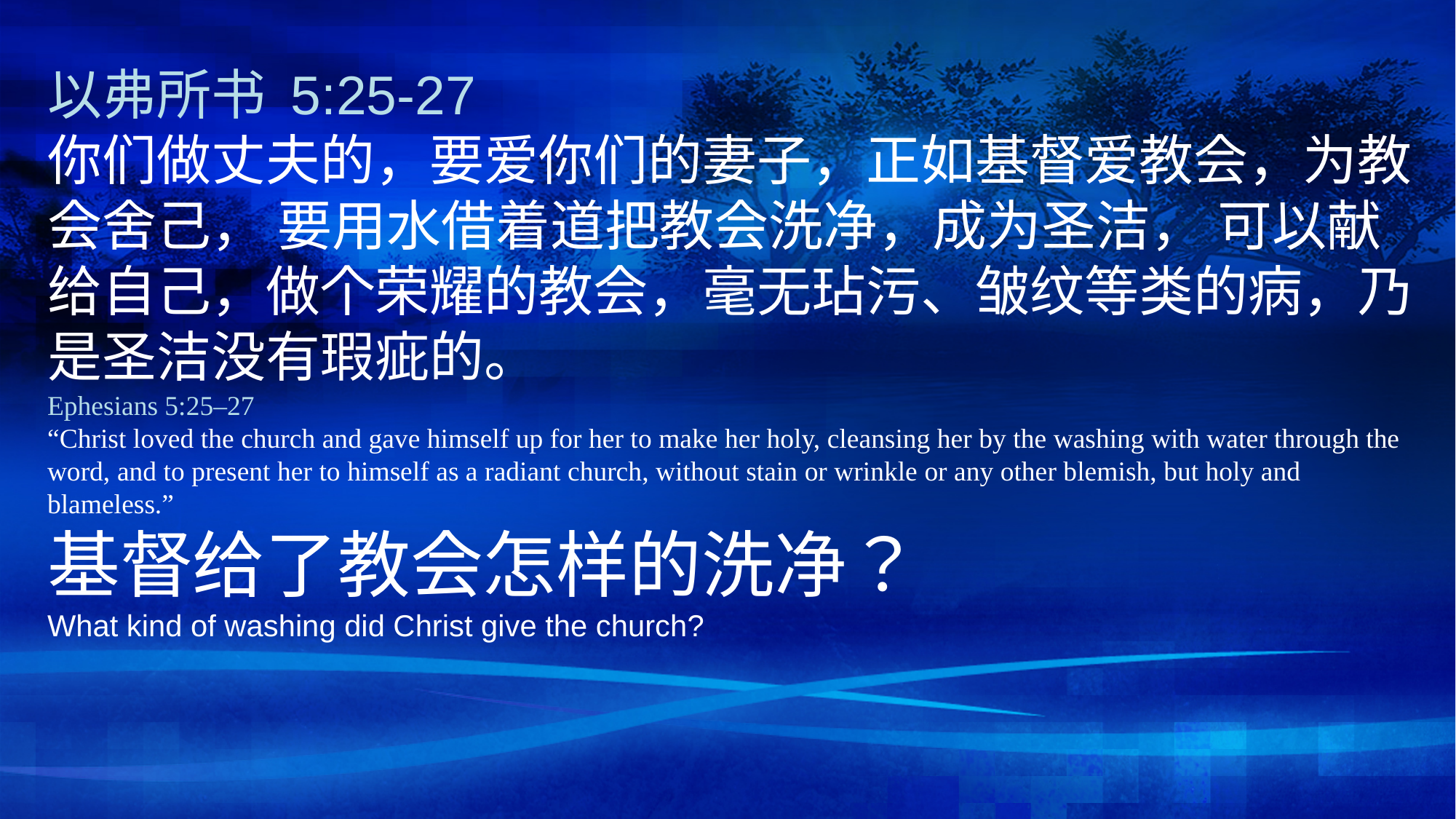

以弗所书 5:25-27
你们做丈夫的，要爱你们的妻子，正如基督爱教会，为教会舍己， 要用水借着道把教会洗净，成为圣洁， 可以献给自己，做个荣耀的教会，毫无玷污、皱纹等类的病，乃是圣洁没有瑕疵的。
Ephesians 5:25–27
“Christ loved the church and gave himself up for her to make her holy, cleansing her by the washing with water through the word, and to present her to himself as a radiant church, without stain or wrinkle or any other blemish, but holy and blameless.”
基督给了教会怎样的洗净？
What kind of washing did Christ give the church?